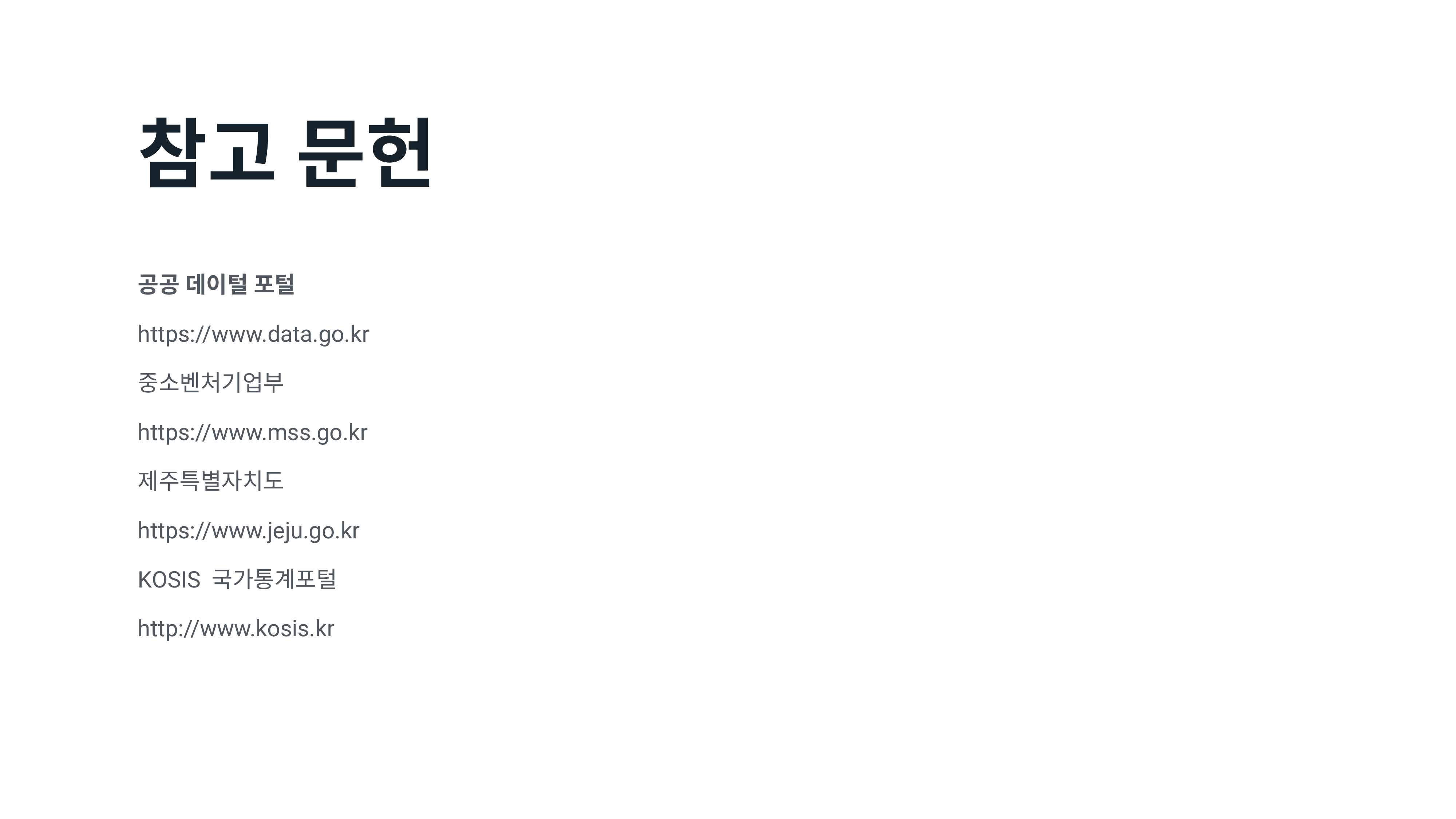

# 참고 문헌
공공 데이털 포털
https://www.data.go.kr
중소벤처기업부
https://www.mss.go.kr
제주특별자치도
https://www.jeju.go.kr
KOSIS 국가통계포털
http://www.kosis.kr